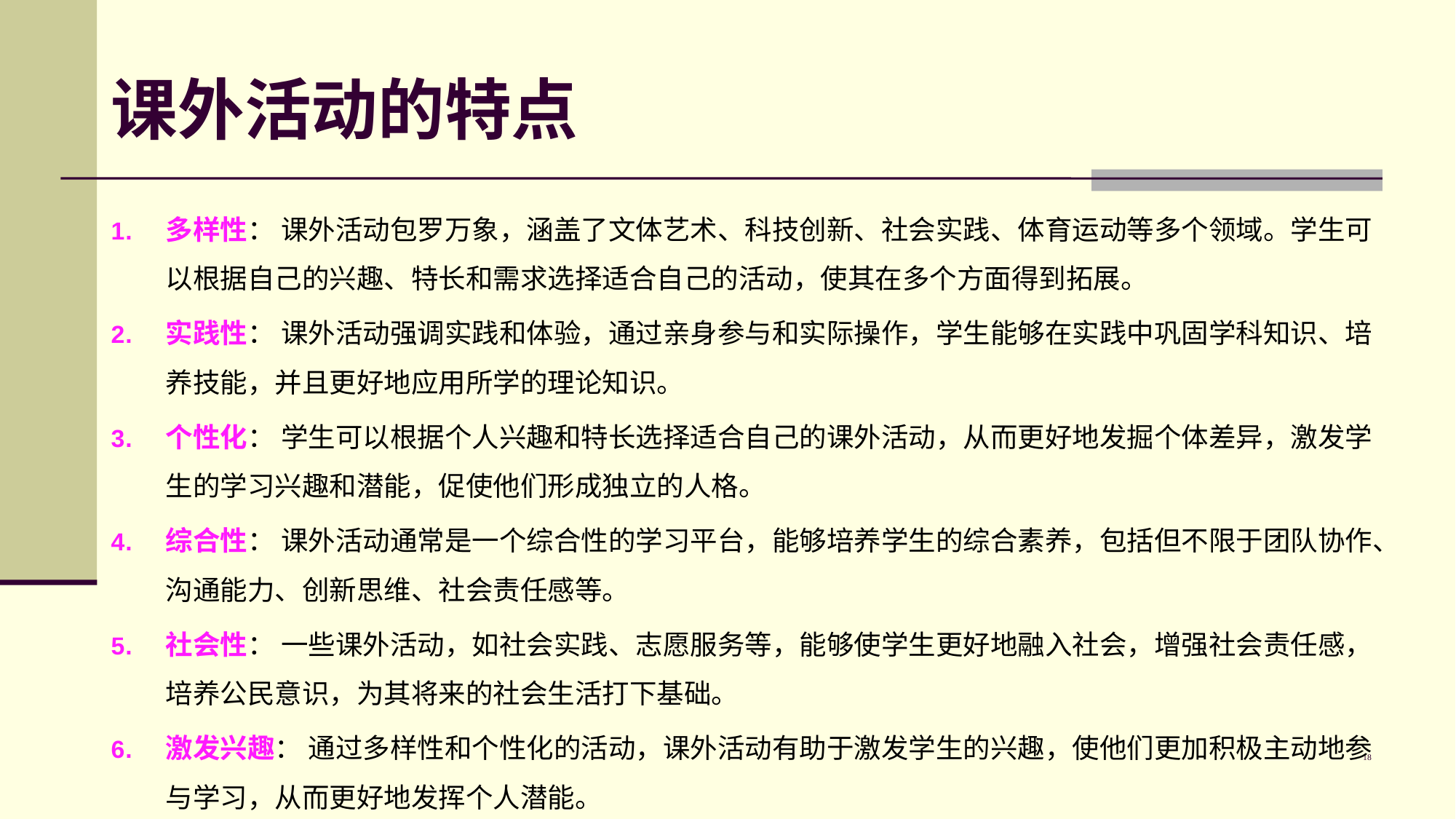

# 课外活动的特点
多样性： 课外活动包罗万象，涵盖了文体艺术、科技创新、社会实践、体育运动等多个领域。学生可以根据自己的兴趣、特长和需求选择适合自己的活动，使其在多个方面得到拓展。
实践性： 课外活动强调实践和体验，通过亲身参与和实际操作，学生能够在实践中巩固学科知识、培养技能，并且更好地应用所学的理论知识。
个性化： 学生可以根据个人兴趣和特长选择适合自己的课外活动，从而更好地发掘个体差异，激发学生的学习兴趣和潜能，促使他们形成独立的人格。
综合性： 课外活动通常是一个综合性的学习平台，能够培养学生的综合素养，包括但不限于团队协作、沟通能力、创新思维、社会责任感等。
社会性： 一些课外活动，如社会实践、志愿服务等，能够使学生更好地融入社会，增强社会责任感，培养公民意识，为其将来的社会生活打下基础。
激发兴趣： 通过多样性和个性化的活动，课外活动有助于激发学生的兴趣，使他们更加积极主动地参与学习，从而更好地发挥个人潜能。
18